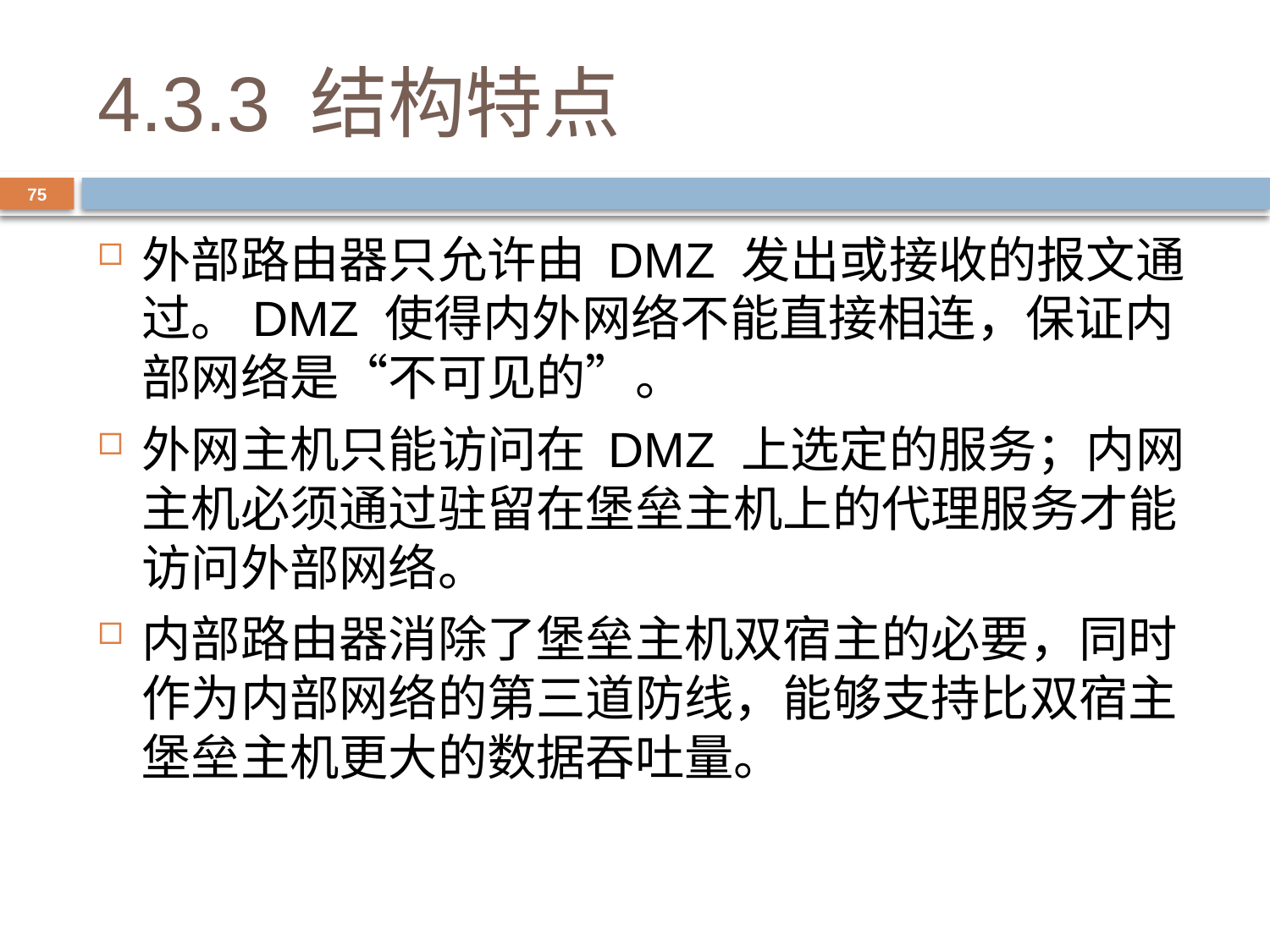

# 4.3.3 结构特点
75
外部路由器只允许由 DMZ 发出或接收的报文通过。DMZ 使得内外网络不能直接相连，保证内部网络是“不可见的”。
外网主机只能访问在 DMZ 上选定的服务；内网主机必须通过驻留在堡垒主机上的代理服务才能访问外部网络。
内部路由器消除了堡垒主机双宿主的必要，同时作为内部网络的第三道防线，能够支持比双宿主堡垒主机更大的数据吞吐量。